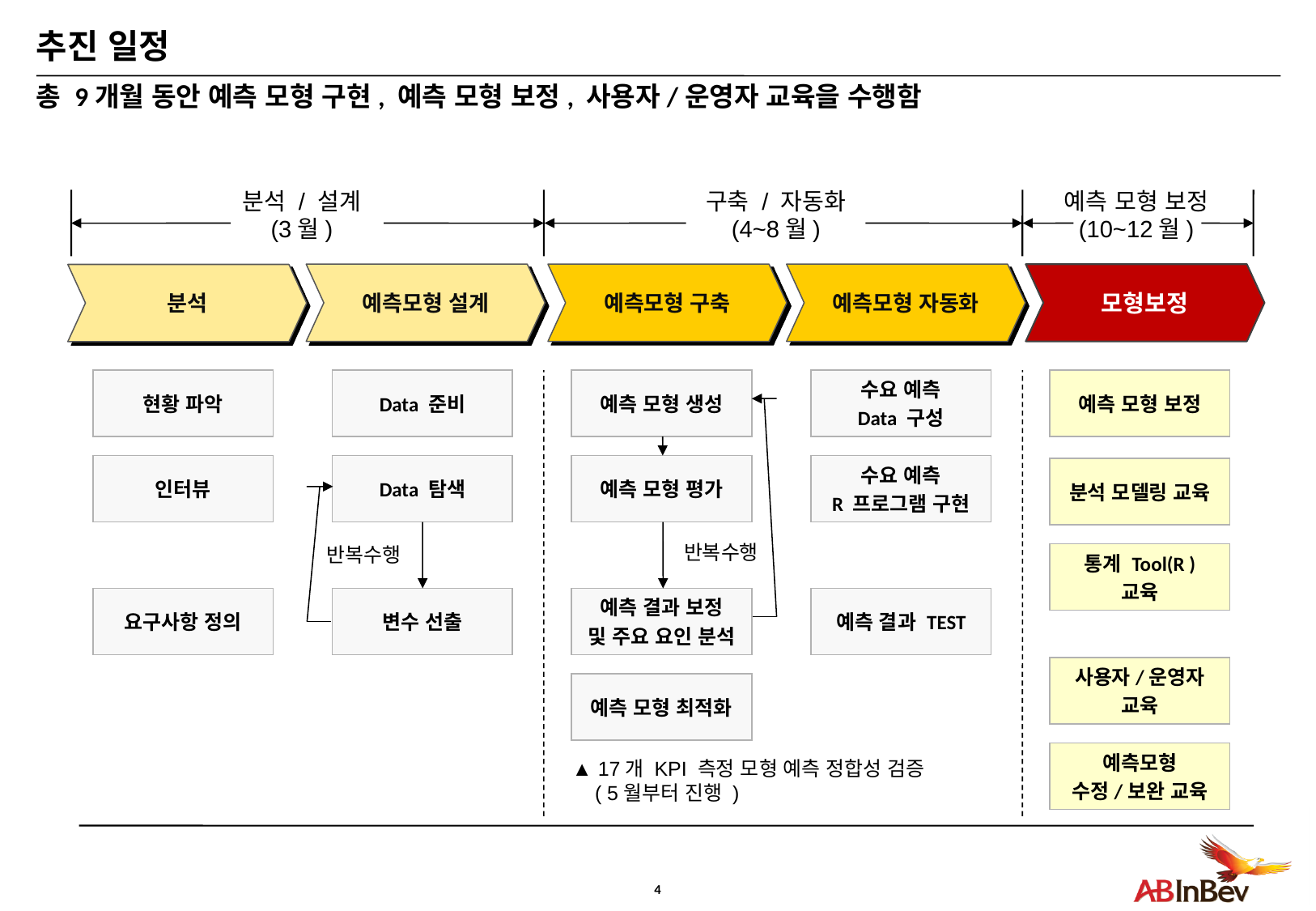

# 추진 일정
총 9개월 동안 예측 모형 구현, 예측 모형 보정, 사용자/운영자 교육을 수행함

분석 / 설계
(3월)

구축 / 자동화
(4~8월)

예측 모형 보정
(10~12월)

예측모형 설계
예측모형 구축
예측모형 자동화
모형보정
분석
현황 파악
Data 준비

예측 모형 생성
수요 예측
Data 구성

예측 모형 보정

인터뷰
Data 탐색
예측 모형 평가
수요 예측
R 프로그램 구현
분석 모델링 교육

반복수행
통계 Tool(R )
교육
반복수행
요구사항 정의
변수 선출
예측 결과 보정
및 주요 요인 분석
예측 결과 TEST
사용자/운영자
교육
예측 모형 최적화
예측모형
수정/보완 교육
▲ 17개 KPI 측정 모형 예측 정합성 검증
    ( 5월부터 진행 )